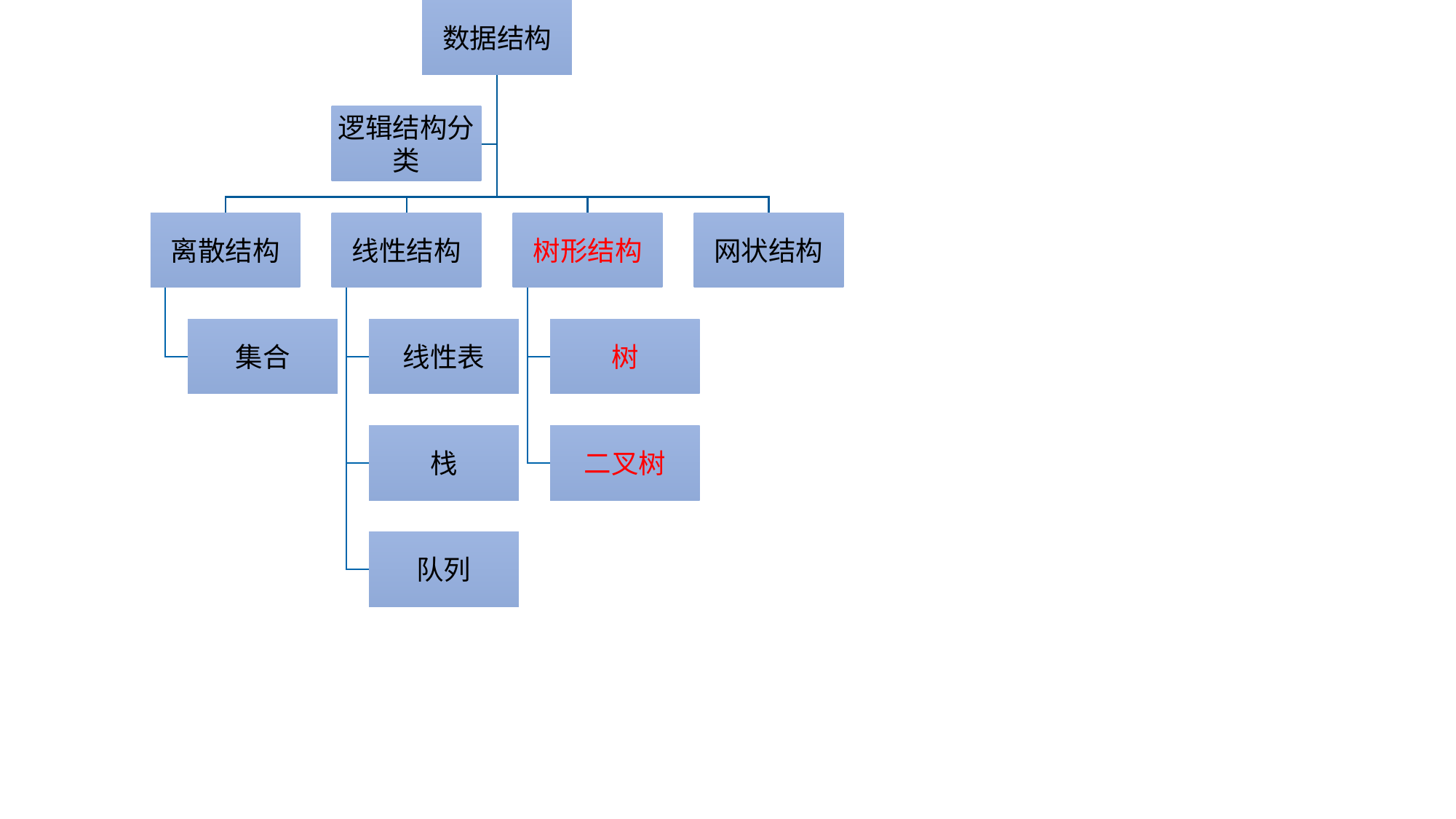

数据结构
离散结构
集合
线性结构
线性表
栈
队列
树形结构
树
二叉树
网状结构
逻辑结构分类